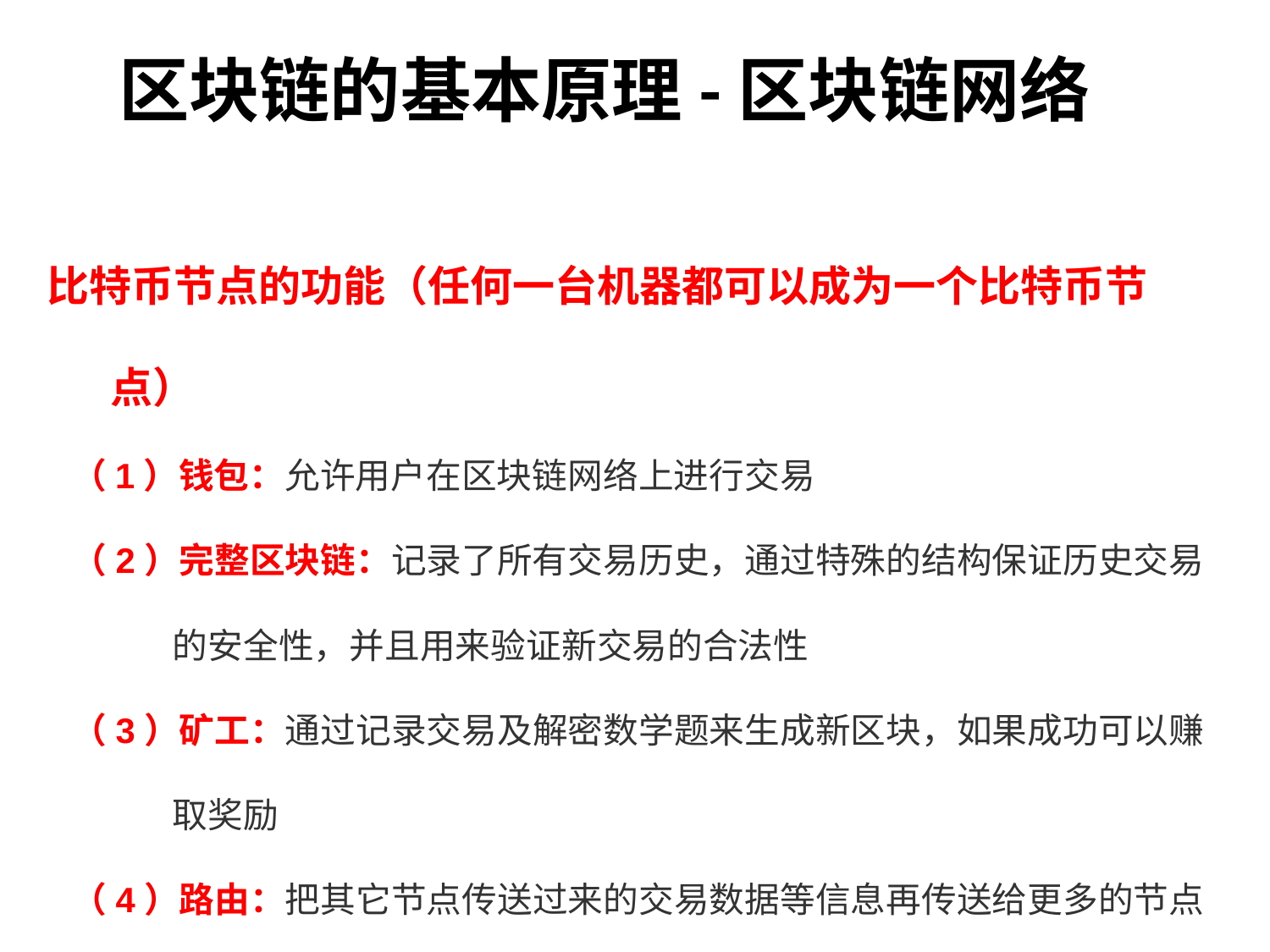

# 区块链的基本原理-区块链网络
比特币节点的功能（任何一台机器都可以成为一个比特币节点）
  （1）钱包：允许用户在区块链网络上进行交易
  （2）完整区块链：记录了所有交易历史，通过特殊的结构保证历史交易的安全性，并且用来验证新交易的合法性
  （3）矿工：通过记录交易及解密数学题来生成新区块，如果成功可以赚取奖励
  （4）路由：把其它节点传送过来的交易数据等信息再传送给更多的节点